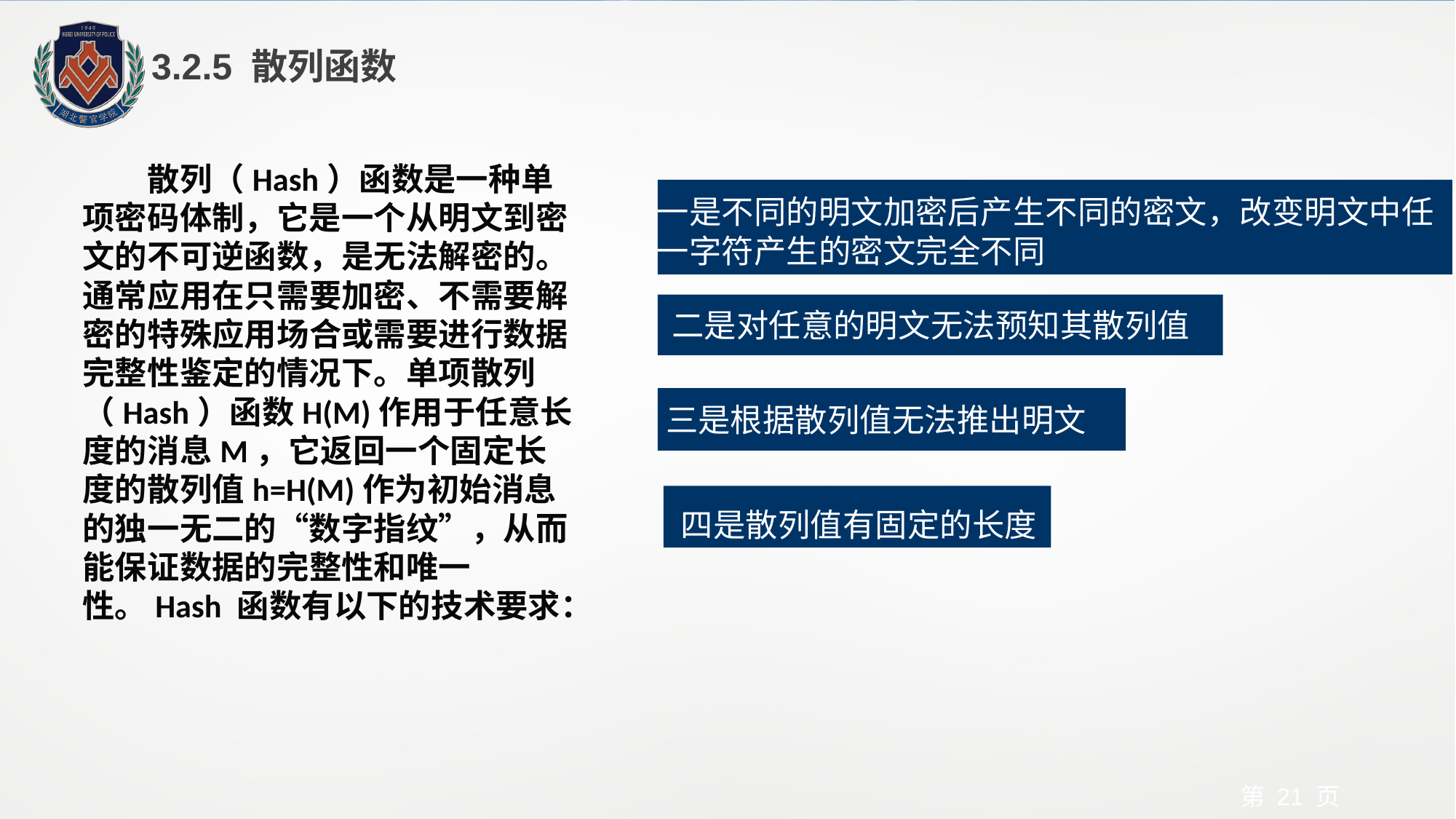

3.2.5 散列函数
　　散列（Hash）函数是一种单项密码体制，它是一个从明文到密文的不可逆函数，是无法解密的。通常应用在只需要加密、不需要解密的特殊应用场合或需要进行数据完整性鉴定的情况下。单项散列（Hash）函数H(M)作用于任意长度的消息M，它返回一个固定长度的散列值h=H(M)作为初始消息的独一无二的“数字指纹”，从而能保证数据的完整性和唯一性。Hash 函数有以下的技术要求：

一是不同的明文加密后产生不同的密文，改变明文中任一字符产生的密文完全不同

二是对任意的明文无法预知其散列值

三是根据散列值无法推出明文

 四是散列值有固定的长度